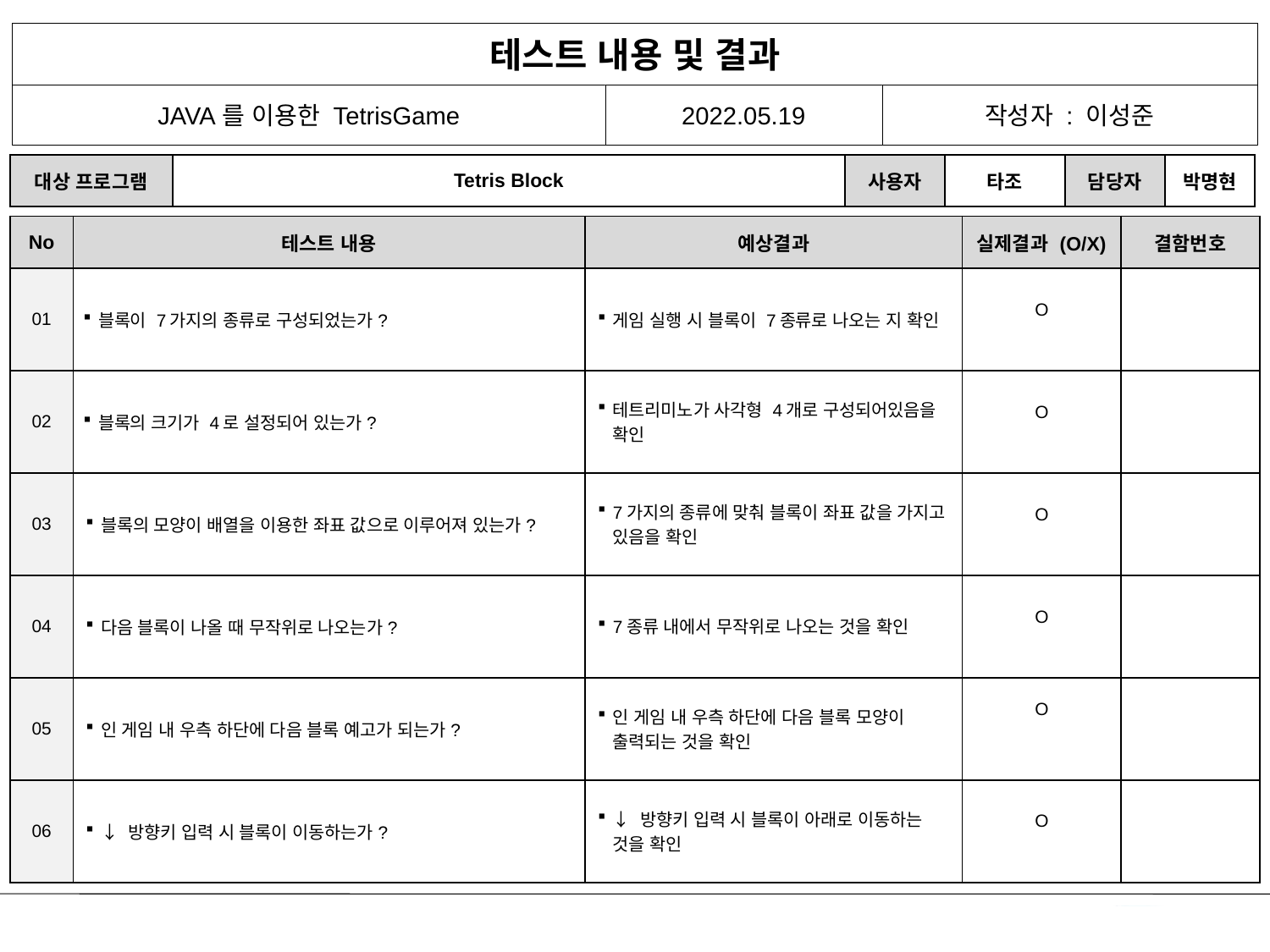

테스트 내용 및 결과
JAVA를 이용한 TetrisGame
2022.05.19
작성자 : 이성준
| 대상 프로그램 | Tetris Block | 사용자 | 타조 | 담당자 | 박명현 |
| --- | --- | --- | --- | --- | --- |
| No | 테스트 내용 | 예상결과 | 실제결과 (O/X) | 결함번호 |
| --- | --- | --- | --- | --- |
| 01 | 블록이 7가지의 종류로 구성되었는가? | 게임 실행 시 블록이 7종류로 나오는 지 확인 | O |  |
| 02 | 블록의 크기가 4로 설정되어 있는가? | 테트리미노가 사각형 4개로 구성되어있음을 확인 | O |  |
| 03 | 블록의 모양이 배열을 이용한 좌표 값으로 이루어져 있는가? | 7가지의 종류에 맞춰 블록이 좌표 값을 가지고 있음을 확인 | O |  |
| 04 | 다음 블록이 나올 때 무작위로 나오는가? | 7종류 내에서 무작위로 나오는 것을 확인 | O |  |
| 05 | 인 게임 내 우측 하단에 다음 블록 예고가 되는가? | 인 게임 내 우측 하단에 다음 블록 모양이 출력되는 것을 확인 | O |  |
| 06 | ↓ 방향키 입력 시 블록이 이동하는가? | ↓ 방향키 입력 시 블록이 아래로 이동하는 것을 확인 | O |  |